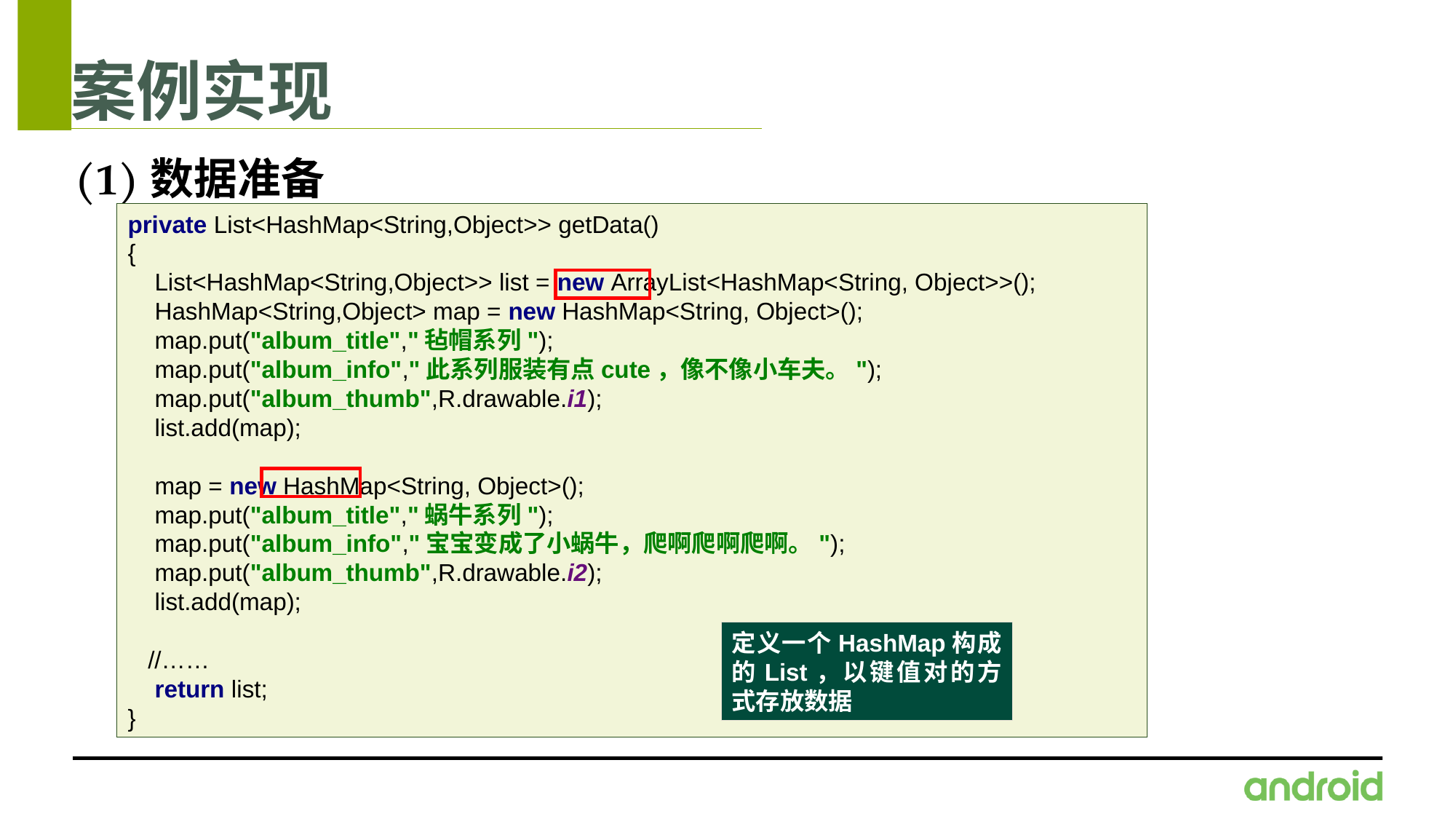

# 案例实现
(1)数据准备

private List<HashMap<String,Object>> getData()
{
    List<HashMap<String,Object>> list = new ArrayList<HashMap<String, Object>>();
    HashMap<String,Object> map = new HashMap<String, Object>();
    map.put("album_title","毡帽系列");
    map.put("album_info","此系列服装有点cute，像不像小车夫。");
    map.put("album_thumb",R.drawable.i1);
    list.add(map);
    map = new HashMap<String, Object>();
    map.put("album_title","蜗牛系列");
    map.put("album_info","宝宝变成了小蜗牛，爬啊爬啊爬啊。");
    map.put("album_thumb",R.drawable.i2);
    list.add(map);

   //……
    return list;
}

定义一个HashMap构成的List，以键值对的方式存放数据